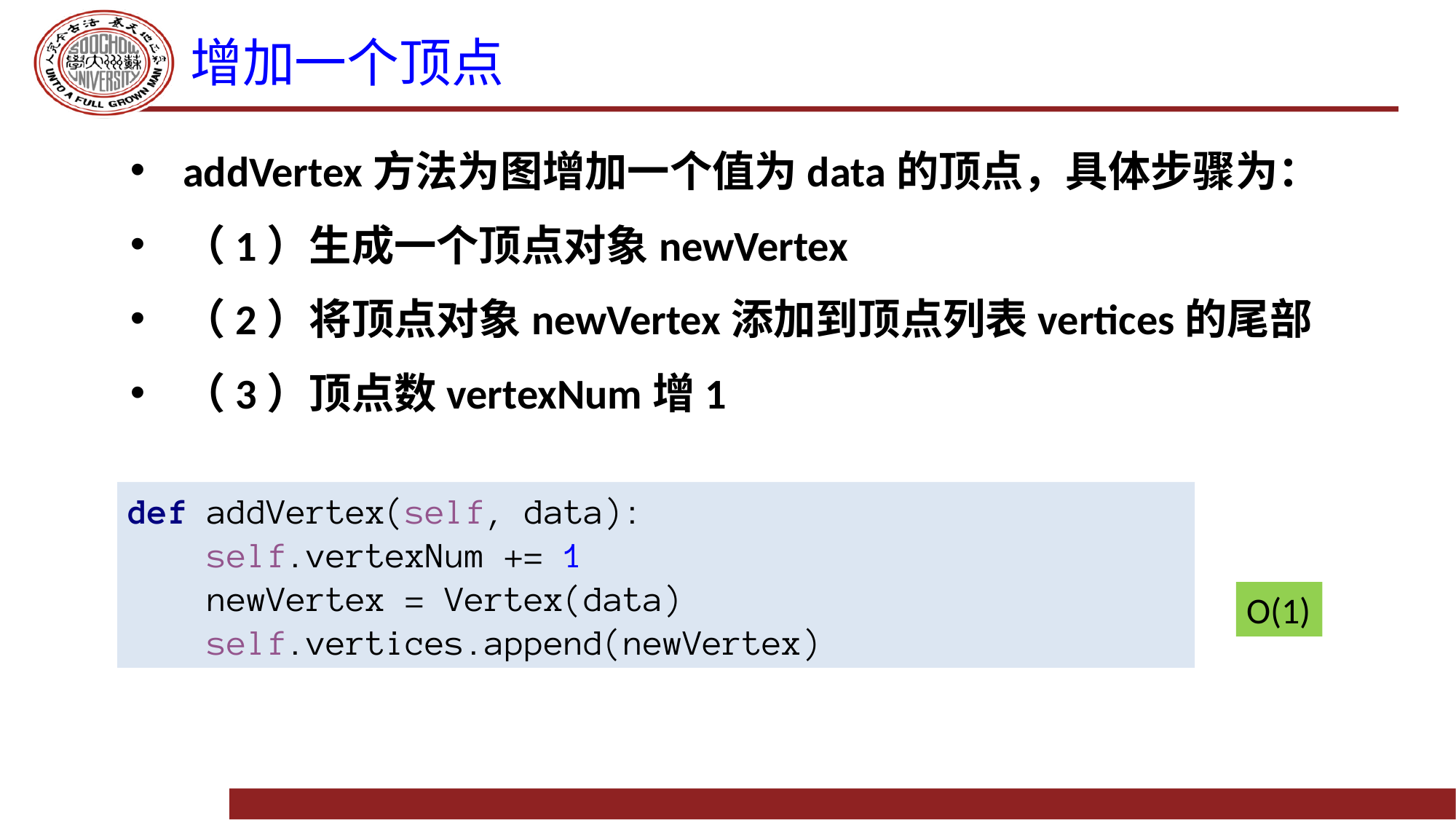

# 增加一个顶点
addVertex方法为图增加一个值为data的顶点，具体步骤为：
（1）生成一个顶点对象newVertex
（2）将顶点对象newVertex添加到顶点列表vertices的尾部
（3）顶点数vertexNum增1

def addVertex(self, data):
    self.vertexNum += 1
    newVertex = Vertex(data)
    self.vertices.append(newVertex)
O(1)